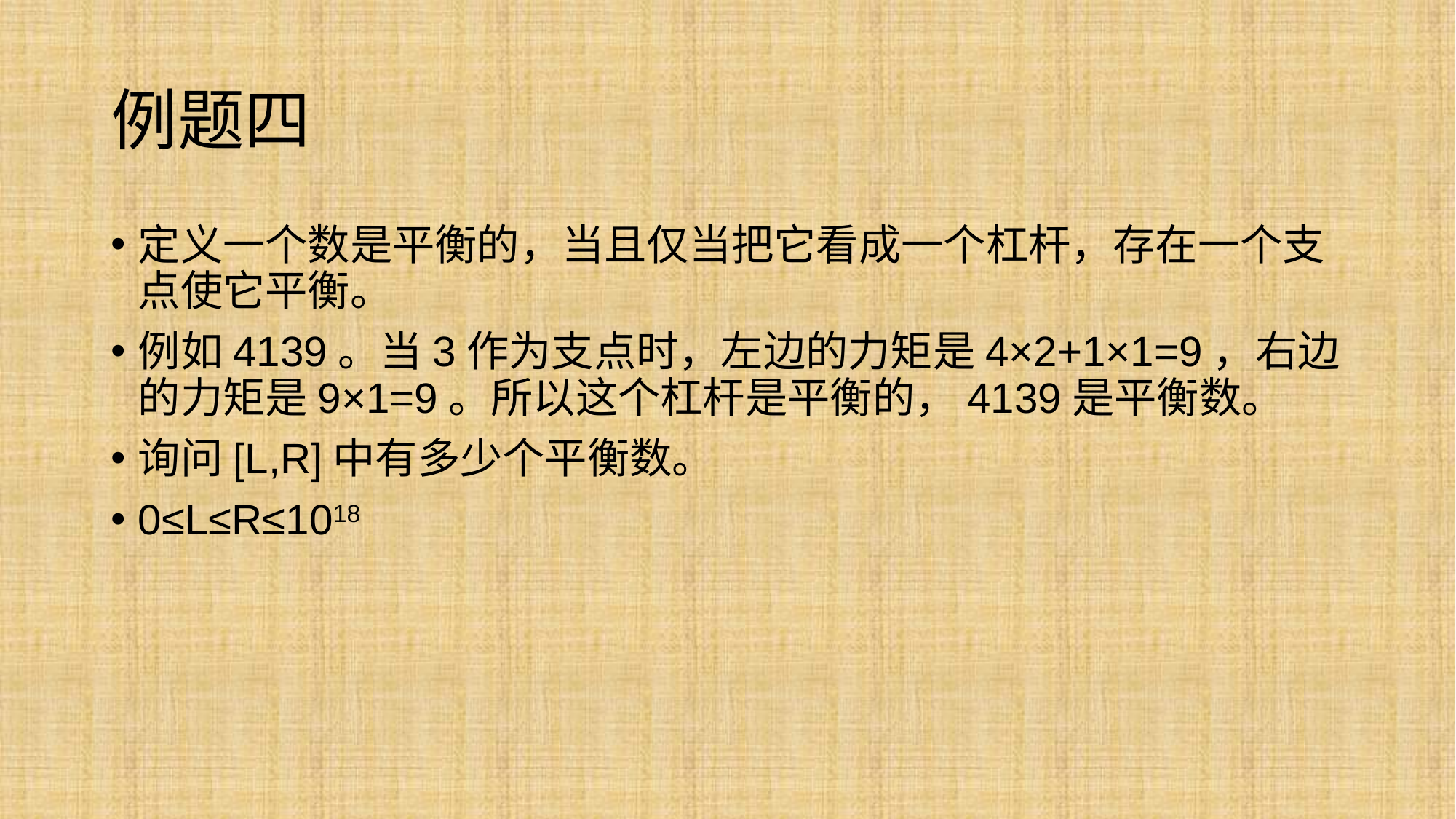

# 例题四
定义一个数是平衡的，当且仅当把它看成一个杠杆，存在一个支点使它平衡。
例如4139。当3作为支点时，左边的力矩是4×2+1×1=9，右边的力矩是9×1=9。所以这个杠杆是平衡的，4139是平衡数。
询问[L,R]中有多少个平衡数。
0≤L≤R≤1018